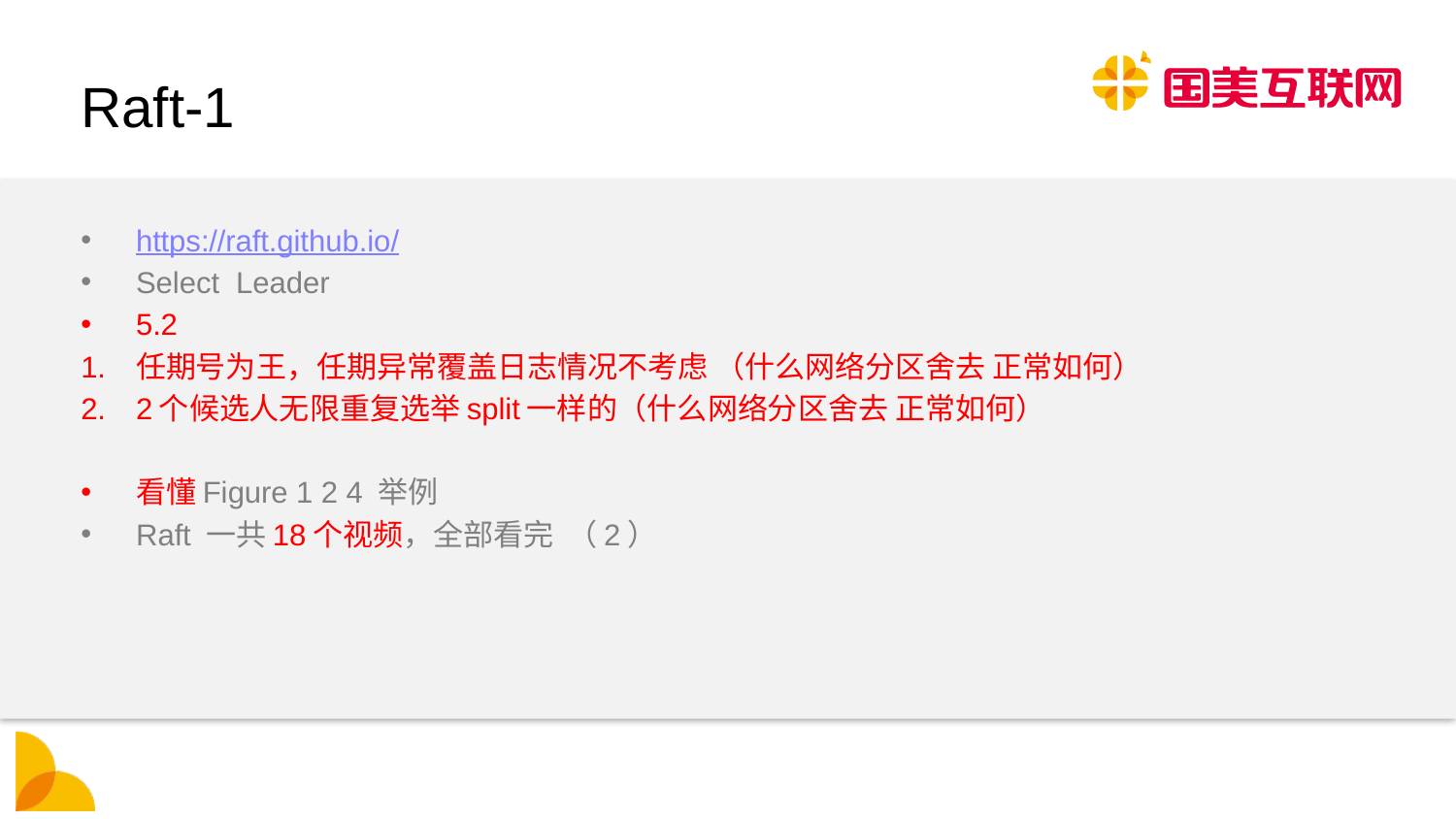

# Raft-1
https://raft.github.io/
Select  Leader
5.2
任期号为王，任期异常覆盖日志情况不考虑 （什么网络分区舍去 正常如何）
2个候选人无限重复选举split一样的（什么网络分区舍去 正常如何）

看懂Figure 1 2 4 举例
Raft 一共18个视频，全部看完  （2）